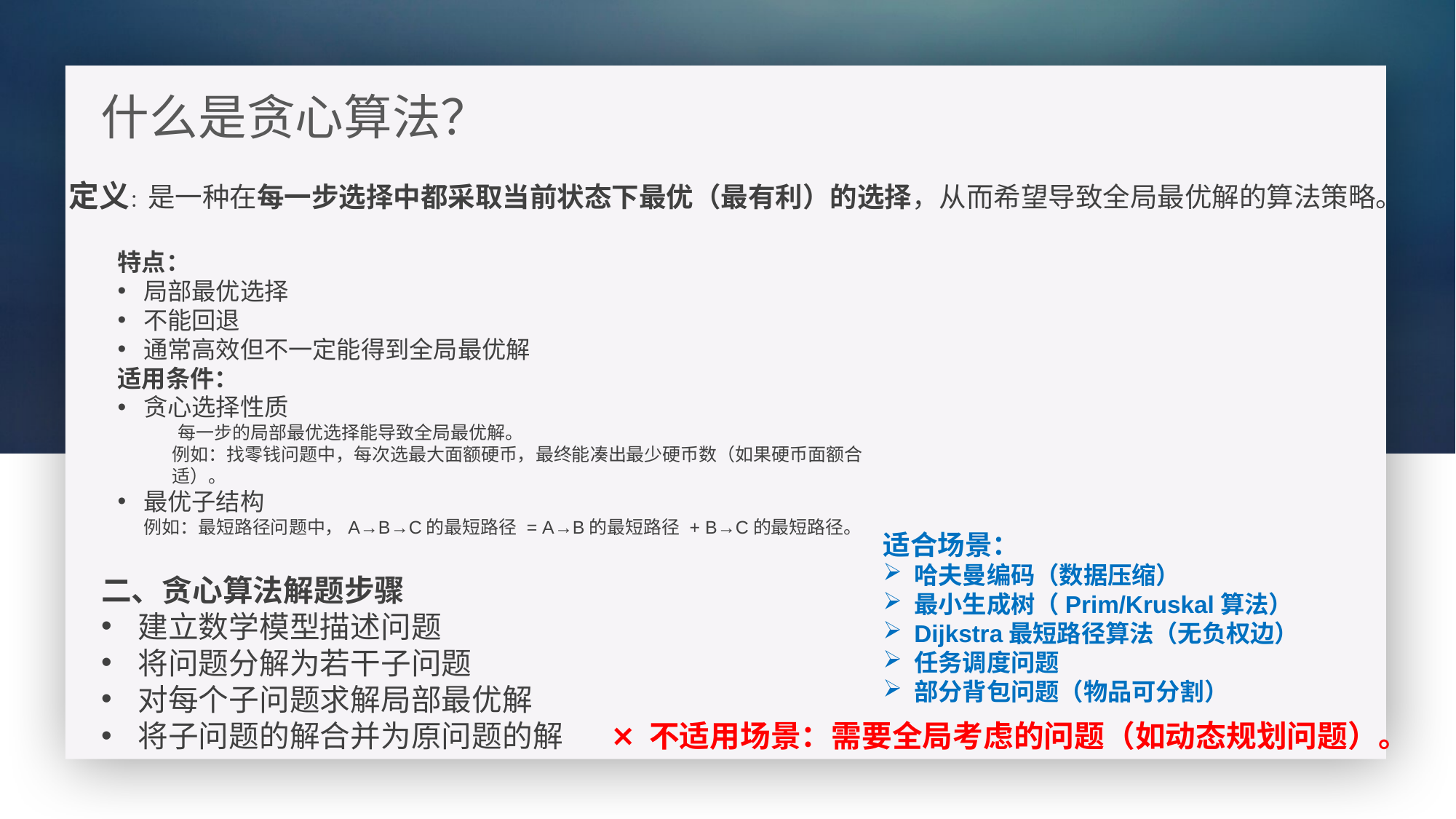

什么是贪心算法？
定义：是一种在每一步选择中都采取当前状态下最优（最有利）的选择，从而希望导致全局最优解的算法策略。
特点：
局部最优选择
不能回退
通常高效但不一定能得到全局最优解
适用条件：
贪心选择性质
           每一步的局部最优选择能导致全局最优解。
例如：找零钱问题中，每次选最大面额硬币，最终能凑出最少硬币数（如果硬币面额合适）。
最优子结构
例如：最短路径问题中，A→B→C的最短路径 = A→B的最短路径 + B→C的最短路径。

适合场景：
哈夫曼编码（数据压缩）
最小生成树（Prim/Kruskal算法）
Dijkstra最短路径算法（无负权边）
任务调度问题
部分背包问题（物品可分割）
二、贪心算法解题步骤
建立数学模型描述问题
将问题分解为若干子问题
对每个子问题求解局部最优解
将子问题的解合并为原问题的解
❌ 不适用场景：需要全局考虑的问题（如动态规划问题）。